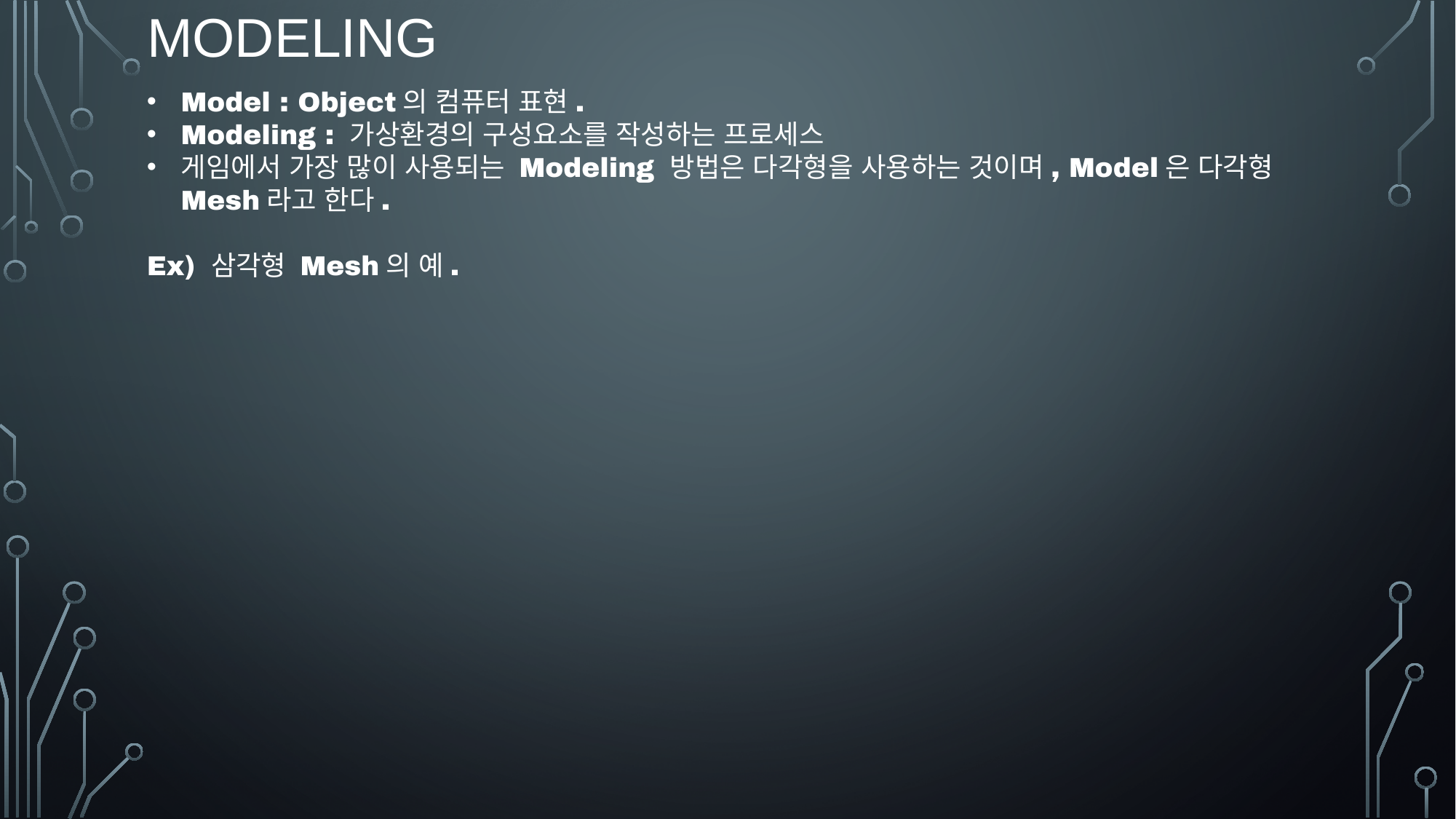

# modeling
Model : Object의 컴퓨터 표현.
Modeling : 가상환경의 구성요소를 작성하는 프로세스
게임에서 가장 많이 사용되는 Modeling 방법은 다각형을 사용하는 것이며, Model은 다각형 Mesh라고 한다.

Ex) 삼각형 Mesh의 예.